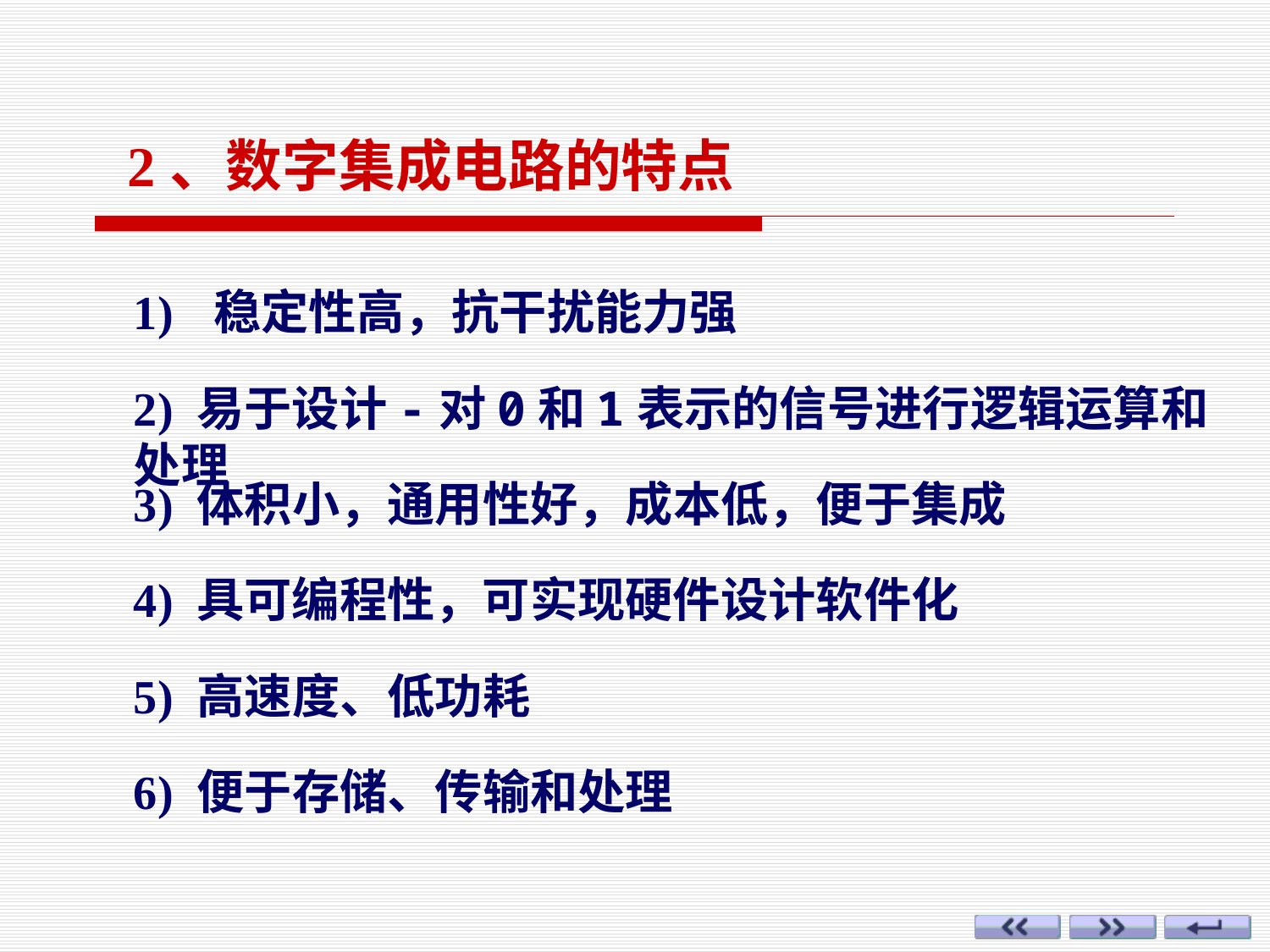

2、数字集成电路的特点
1) 稳定性高，抗干扰能力强
2) 易于设计-对0和1表示的信号进行逻辑运算和处理
3) 体积小，通用性好，成本低，便于集成
4) 具可编程性，可实现硬件设计软件化
5) 高速度、低功耗
6) 便于存储、传输和处理